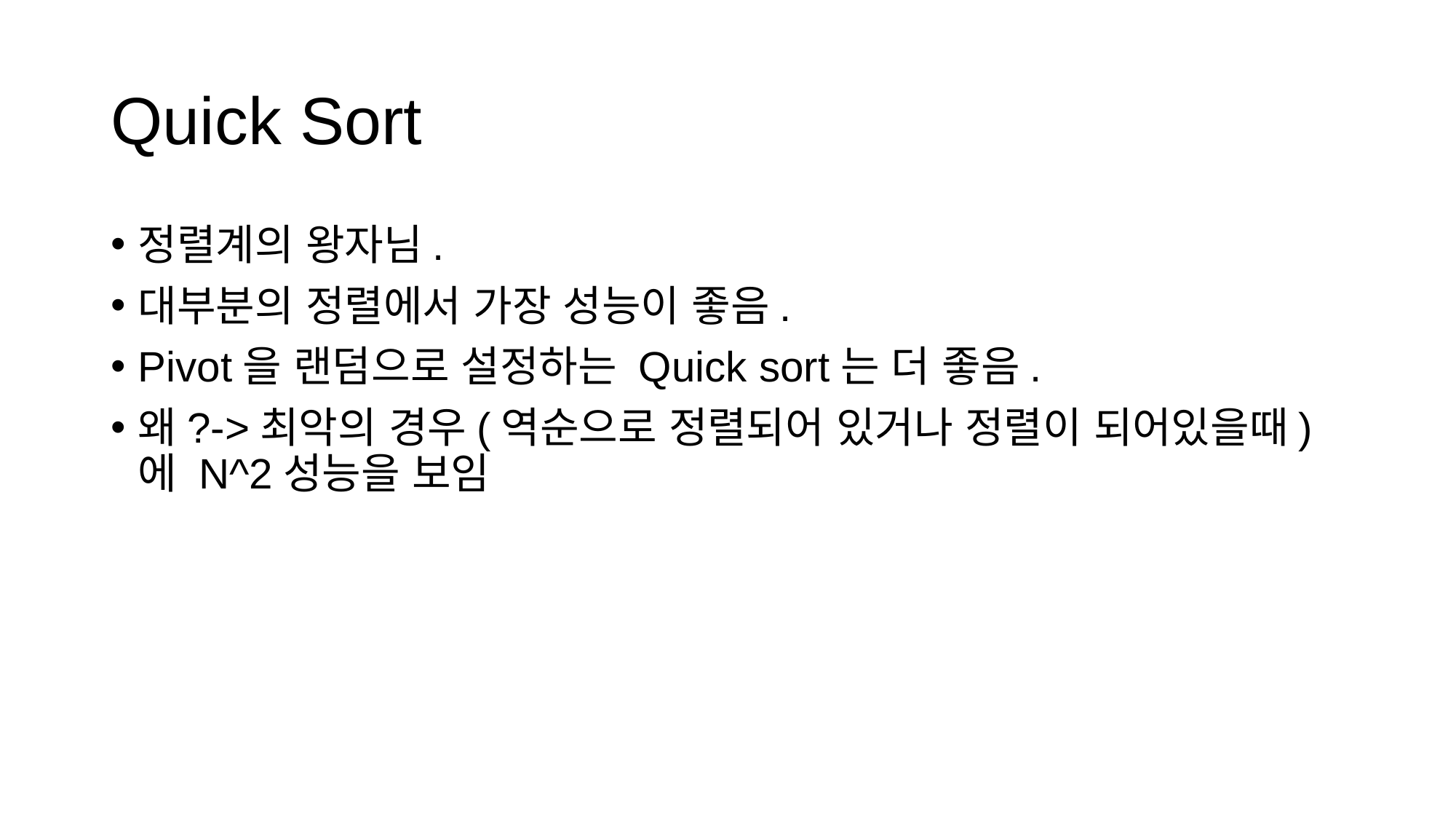

# Quick Sort
정렬계의 왕자님.
대부분의 정렬에서 가장 성능이 좋음.
Pivot을 랜덤으로 설정하는 Quick sort는 더 좋음.
왜?->최악의 경우(역순으로 정렬되어 있거나 정렬이 되어있을때)에 N^2성능을 보임